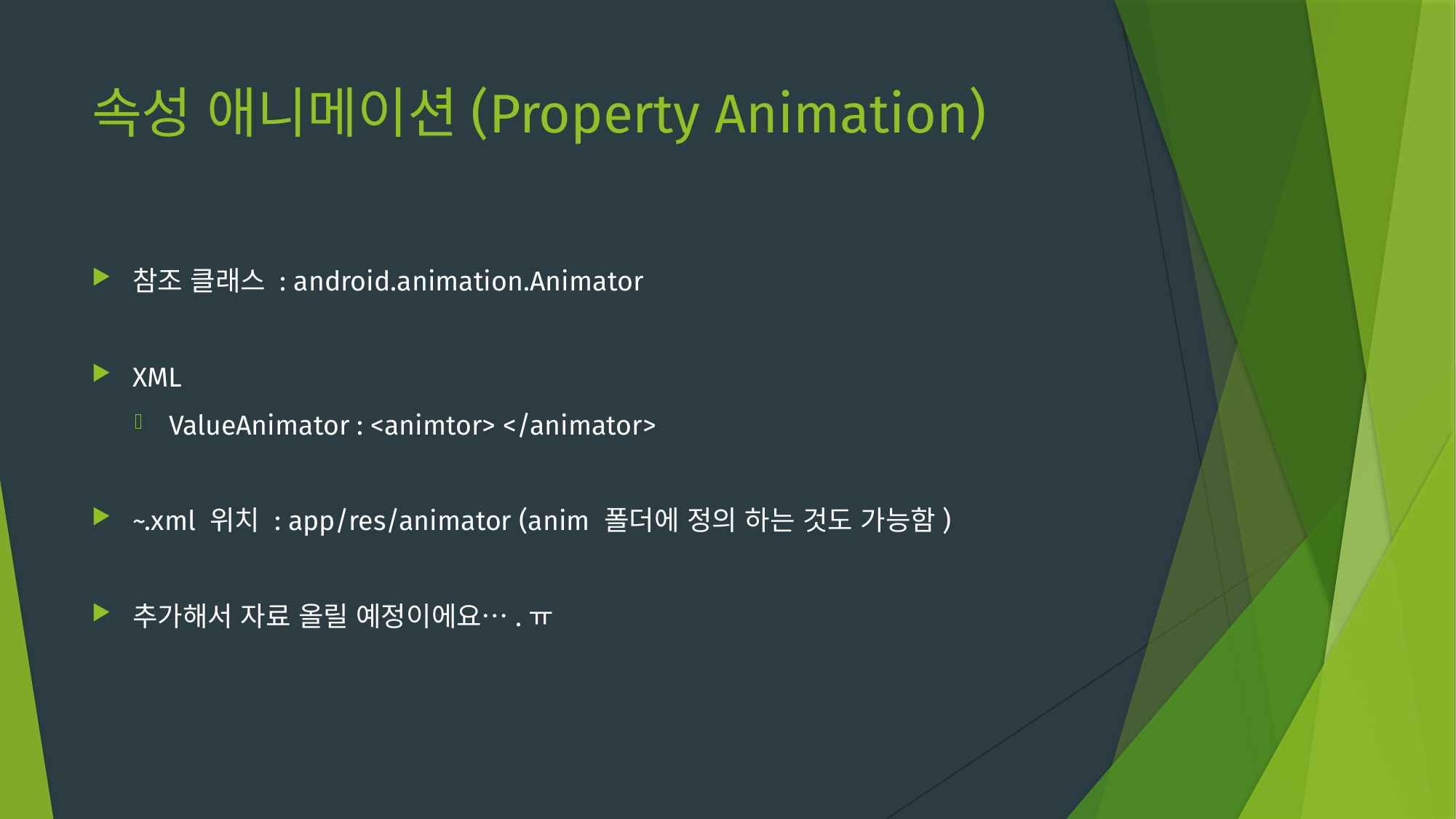

# 속성 애니메이션(Property Animation)
참조 클래스 : android.animation.Animator

XML
ValueAnimator : <animtor> </animator>

~.xml 위치 : app/res/animator (anim 폴더에 정의 하는 것도 가능함)

추가해서 자료 올릴 예정이에요….ㅠ